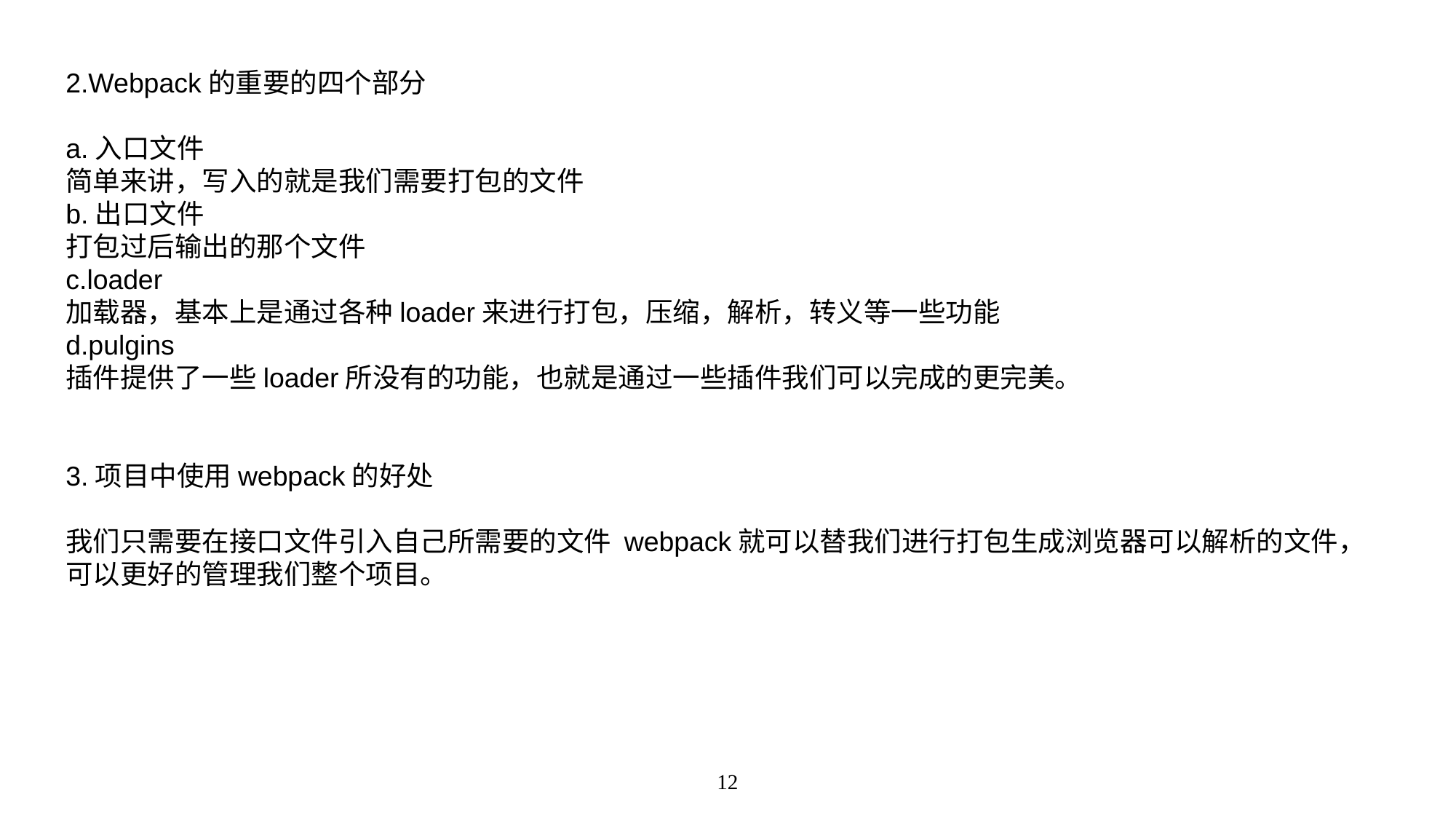

2.Webpack的重要的四个部分

a.入口文件
简单来讲，写入的就是我们需要打包的文件
b.出口文件
打包过后输出的那个文件
c.loader
加载器，基本上是通过各种loader来进行打包，压缩，解析，转义等一些功能
d.pulgins
插件提供了一些loader所没有的功能，也就是通过一些插件我们可以完成的更完美。

3.项目中使用webpack的好处

我们只需要在接口文件引入自己所需要的文件 webpack就可以替我们进行打包生成浏览器可以解析的文件，可以更好的管理我们整个项目。

12